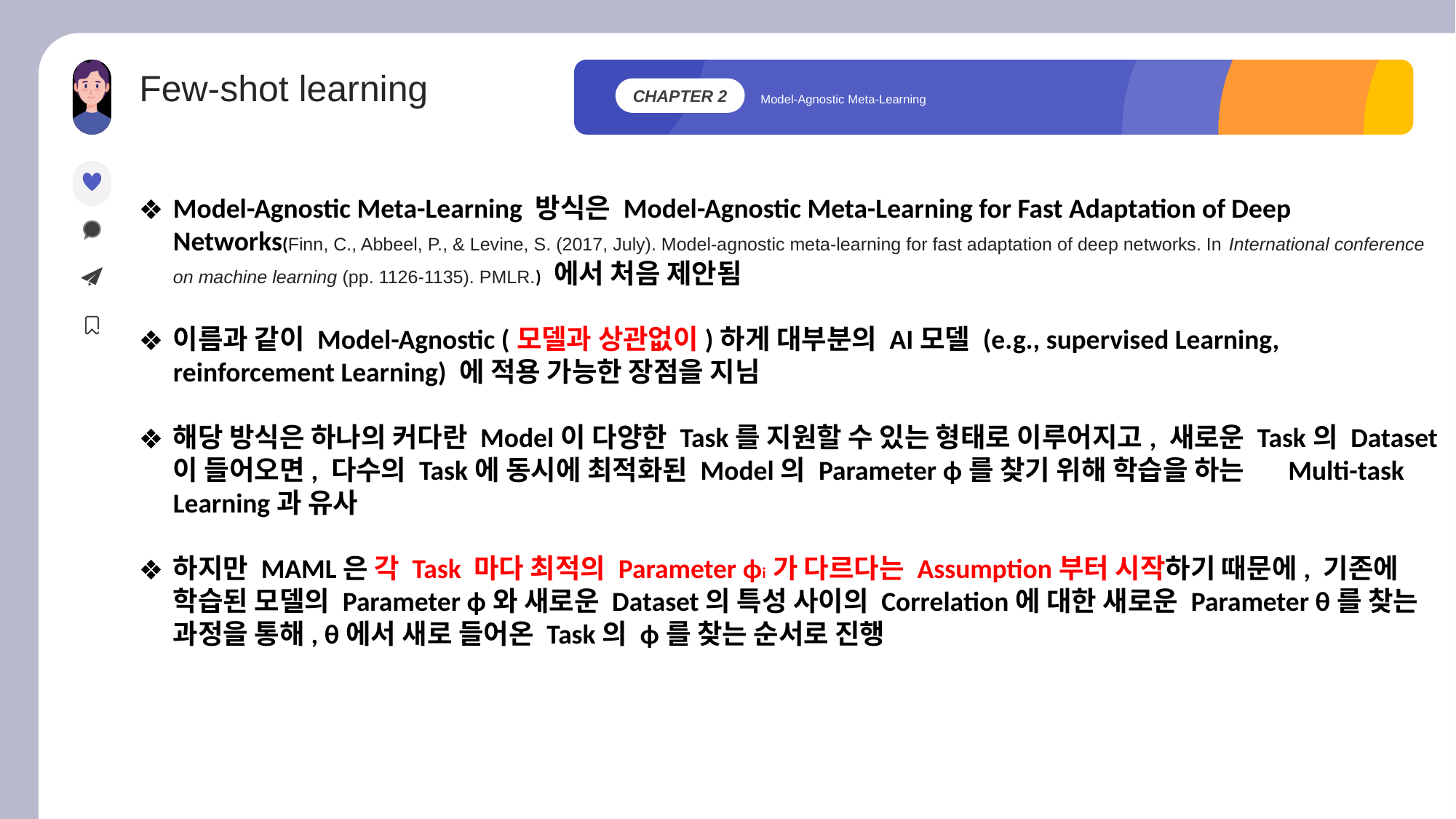

Few-shot learning

CHAPTER 2
Model-Agnostic Meta-Learning
Model-Agnostic Meta-Learning 방식은 Model-Agnostic Meta-Learning for Fast Adaptation of Deep Networks(Finn, C., Abbeel, P., & Levine, S. (2017, July). Model-agnostic meta-learning for fast adaptation of deep networks. In International conference on machine learning (pp. 1126-1135). PMLR.) 에서 처음 제안됨

이름과 같이 Model-Agnostic (모델과 상관없이)하게 대부분의 AI모델 (e.g., supervised Learning, reinforcement Learning) 에 적용 가능한 장점을 지님

해당 방식은 하나의 커다란 Model이 다양한 Task를 지원할 수 있는 형태로 이루어지고, 새로운 Task의 Dataset이 들어오면, 다수의 Task에 동시에 최적화된 Model의 Parameter ϕ를 찾기 위해 학습을 하는      Multi-task Learning과 유사

하지만 MAML은 각 Task 마다 최적의 Parameter ϕi 가 다르다는 Assumption부터 시작하기 때문에, 기존에 학습된 모델의 Parameter ϕ와 새로운 Dataset의 특성 사이의 Correlation에 대한 새로운 Parameter θ를 찾는 과정을 통해, θ에서 새로 들어온 Task의 ϕ를 찾는 순서로 진행